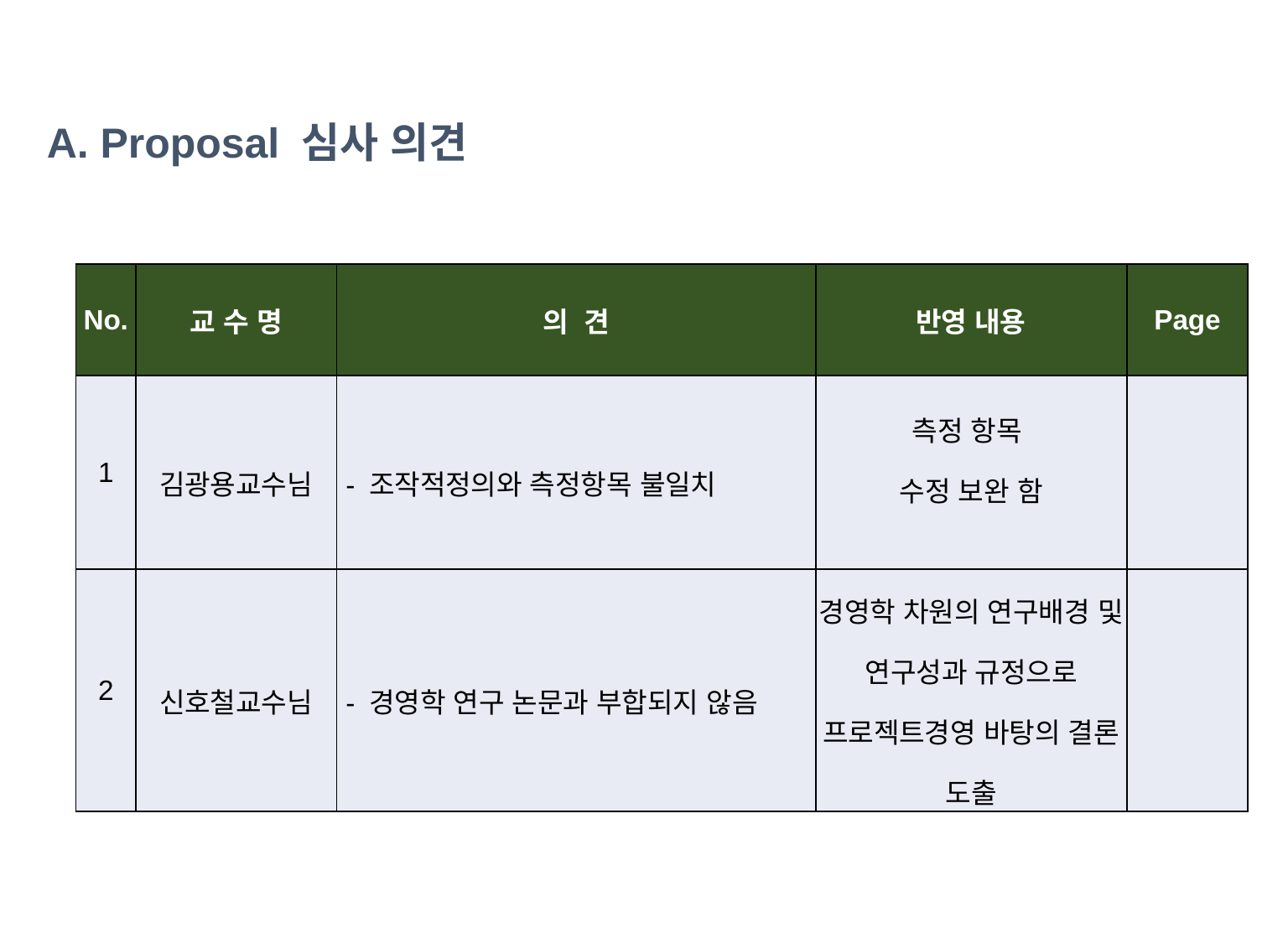

A. Proposal 심사 의견
| No. | 교 수 명 | 의 견 | 반영 내용 | Page |
| --- | --- | --- | --- | --- |
| 1 | 김광용교수님 | - 조작적정의와 측정항목 불일치 | 측정 항목 수정 보완 함 |  |
| 2 | 신호철교수님 | - 경영학 연구 논문과 부합되지 않음 | 경영학 차원의 연구배경 및 연구성과 규정으로 프로젝트경영 바탕의 결론 도출 |  |